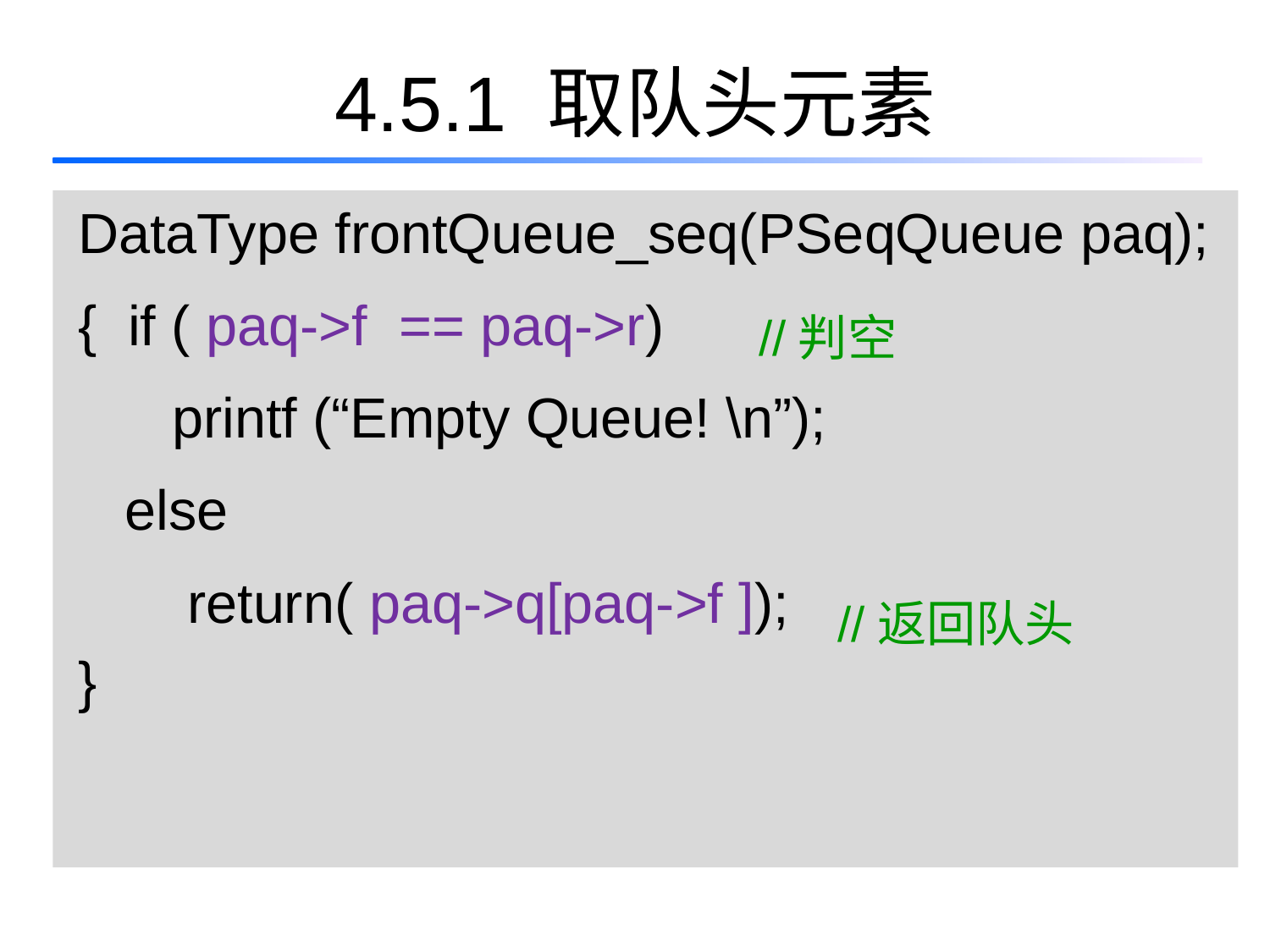

# 4.5.1 取队头元素

DataType frontQueue_seq(PSeqQueue paq);
{  if ( paq->f  == paq->r)
      printf (“Empty Queue! \n”);
   else
       return( paq->q[paq->f ]);
}
//判空
//返回队头